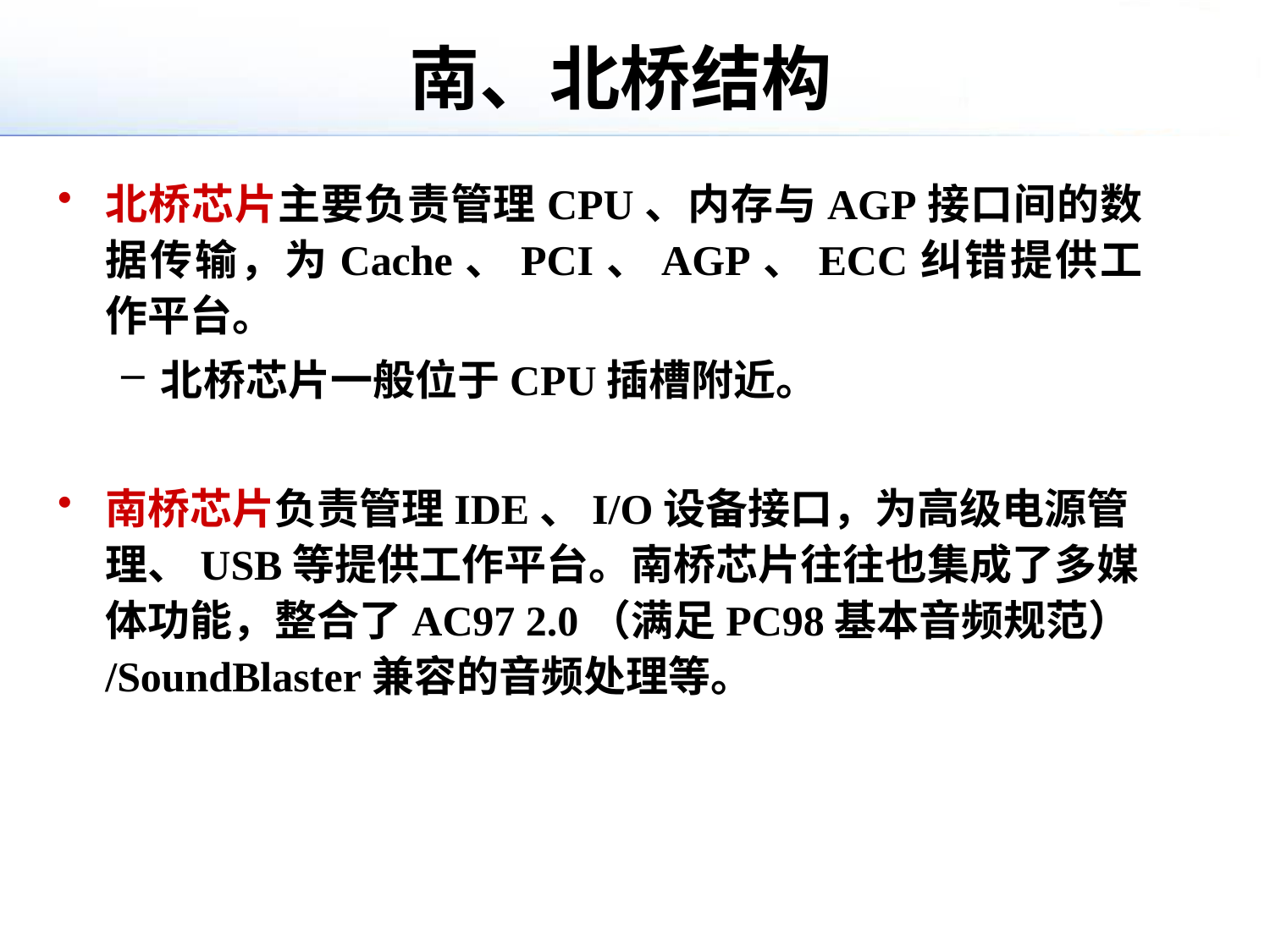

# 南、北桥结构
北桥芯片主要负责管理CPU、内存与AGP接口间的数据传输，为Cache、PCI、AGP、ECC纠错提供工作平台。
北桥芯片一般位于CPU插槽附近。

南桥芯片负责管理IDE、I/O设备接口，为高级电源管理、USB等提供工作平台。南桥芯片往往也集成了多媒体功能，整合了AC97 2.0（满足PC98基本音频规范）/SoundBlaster兼容的音频处理等。